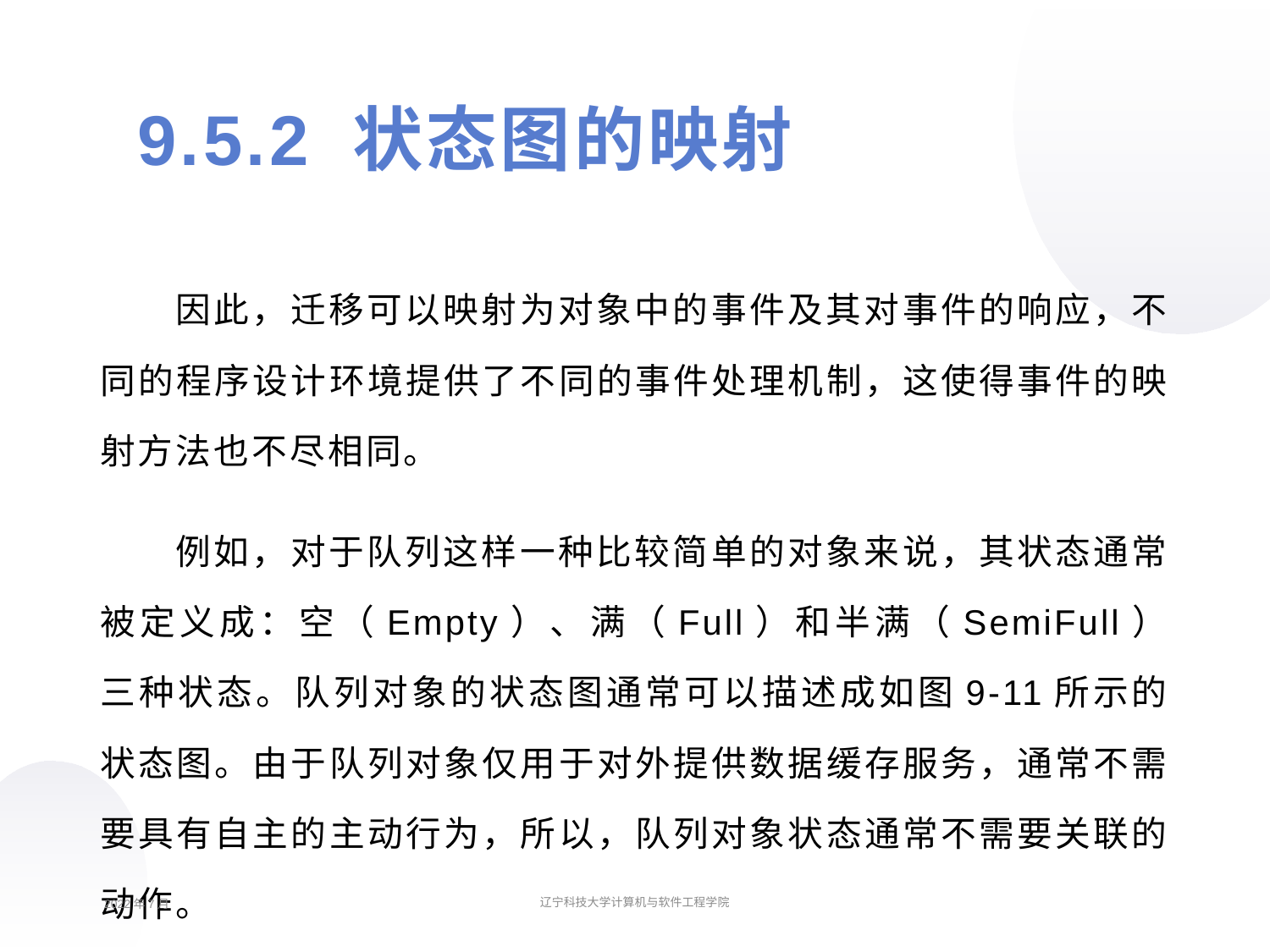

9.5.2 状态图的映射
因此，迁移可以映射为对象中的事件及其对事件的响应，不同的程序设计环境提供了不同的事件处理机制，这使得事件的映射方法也不尽相同。
例如，对于队列这样一种比较简单的对象来说，其状态通常被定义成：空（Empty）、满（Full）和半满（SemiFull）三种状态。队列对象的状态图通常可以描述成如图9-11所示的状态图。由于队列对象仅用于对外提供数据缓存服务，通常不需要具有自主的主动行为，所以，队列对象状态通常不需要关联的动作。

2022年7月
辽宁科技大学计算机与软件工程学院
94